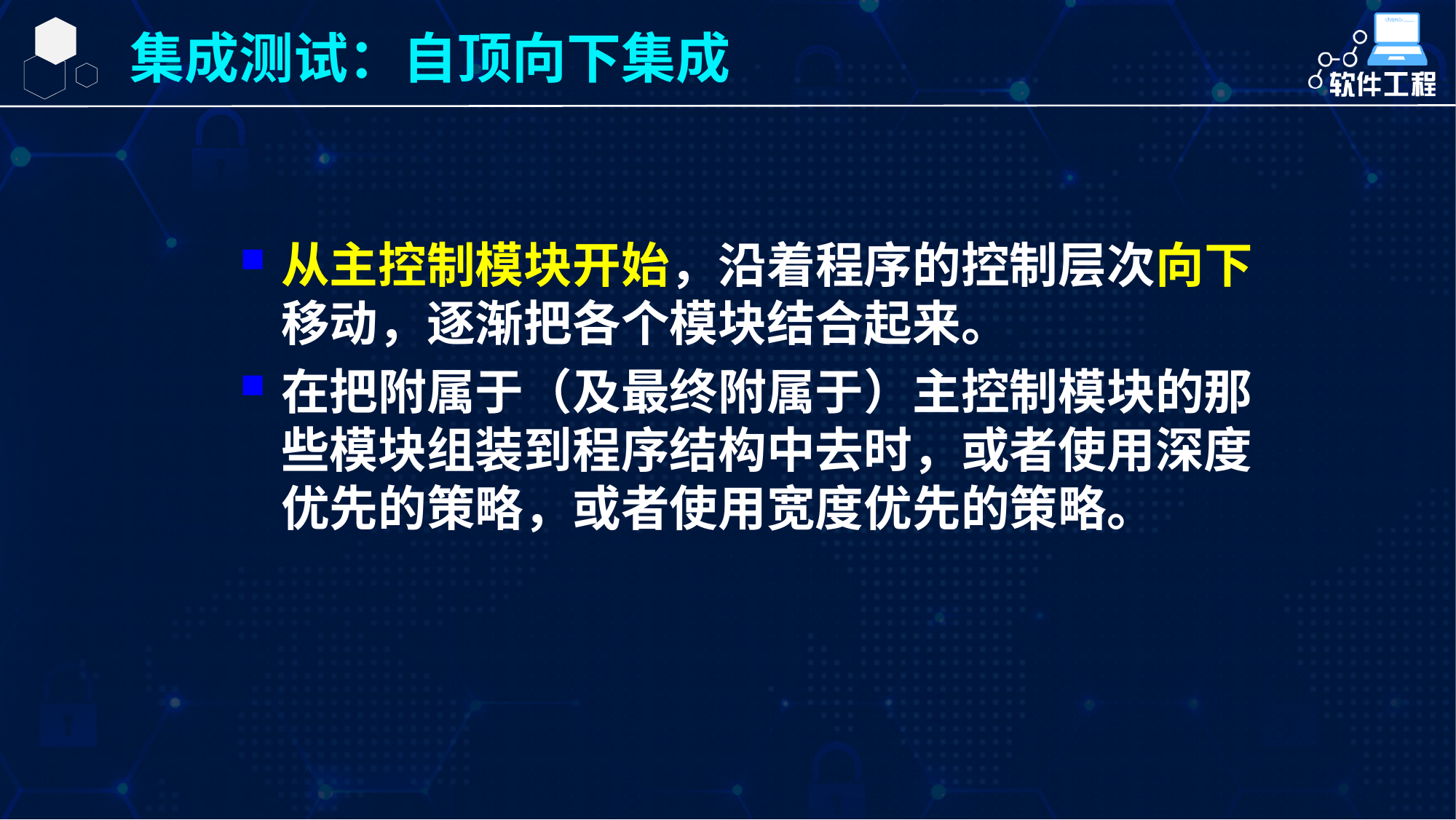

集成测试：自顶向下集成
从主控制模块开始，沿着程序的控制层次向下移动，逐渐把各个模块结合起来。
在把附属于（及最终附属于）主控制模块的那些模块组装到程序结构中去时，或者使用深度优先的策略，或者使用宽度优先的策略。